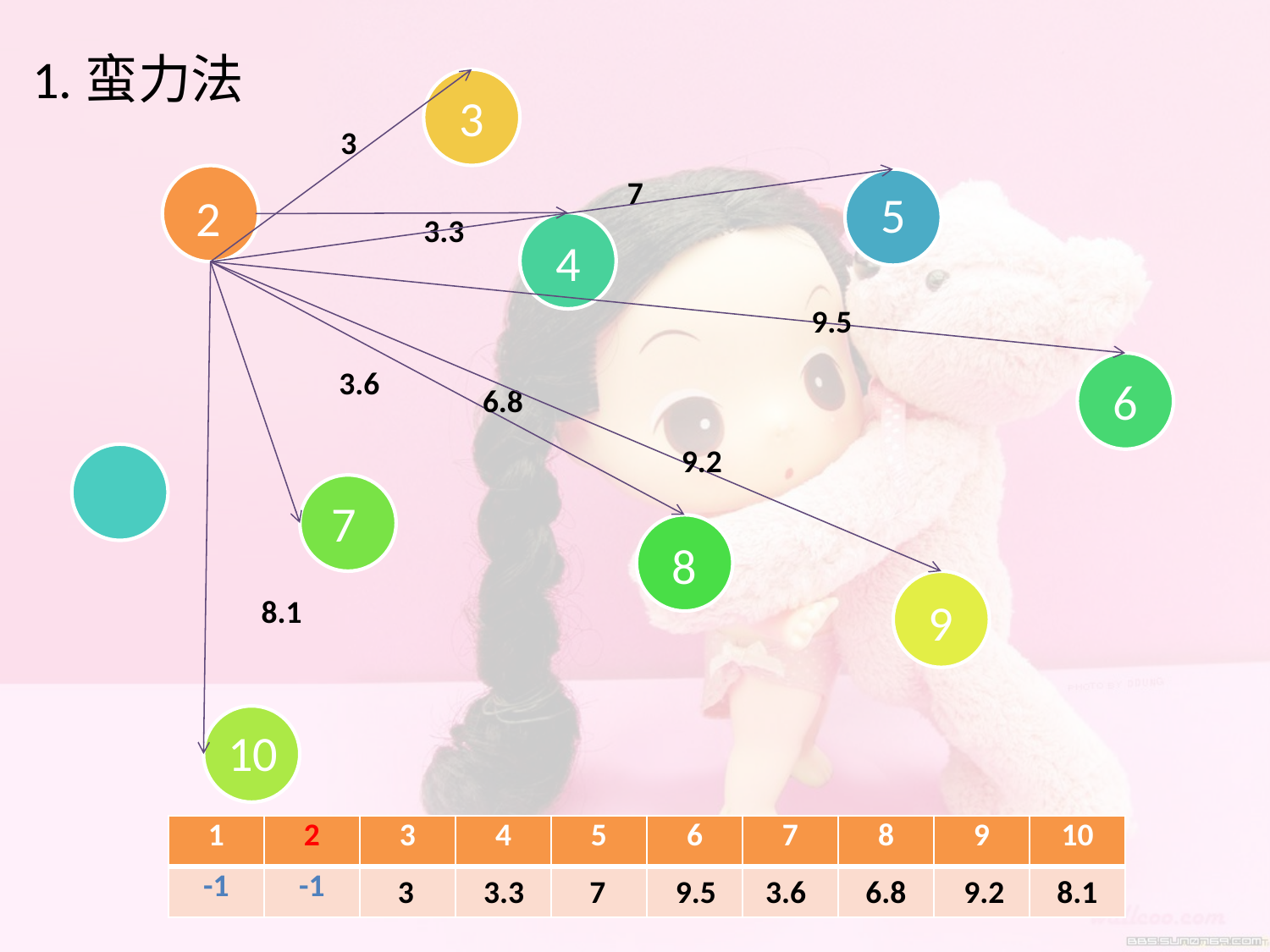

1.蛮力法

3
3
7
5
2
3.3
4
9.5
3.6
6
6.8
9.2
7
8
9
8.1
10
| 1 | 2 | 3 | 4 | 5 | 6 | 7 | 8 | 9 | 10 |
| --- | --- | --- | --- | --- | --- | --- | --- | --- | --- |
| -1 | -1 |  |  |  |  |  |  |  |  |
3

3.3
7
9.5
3.6
6.8
9.2
8.1